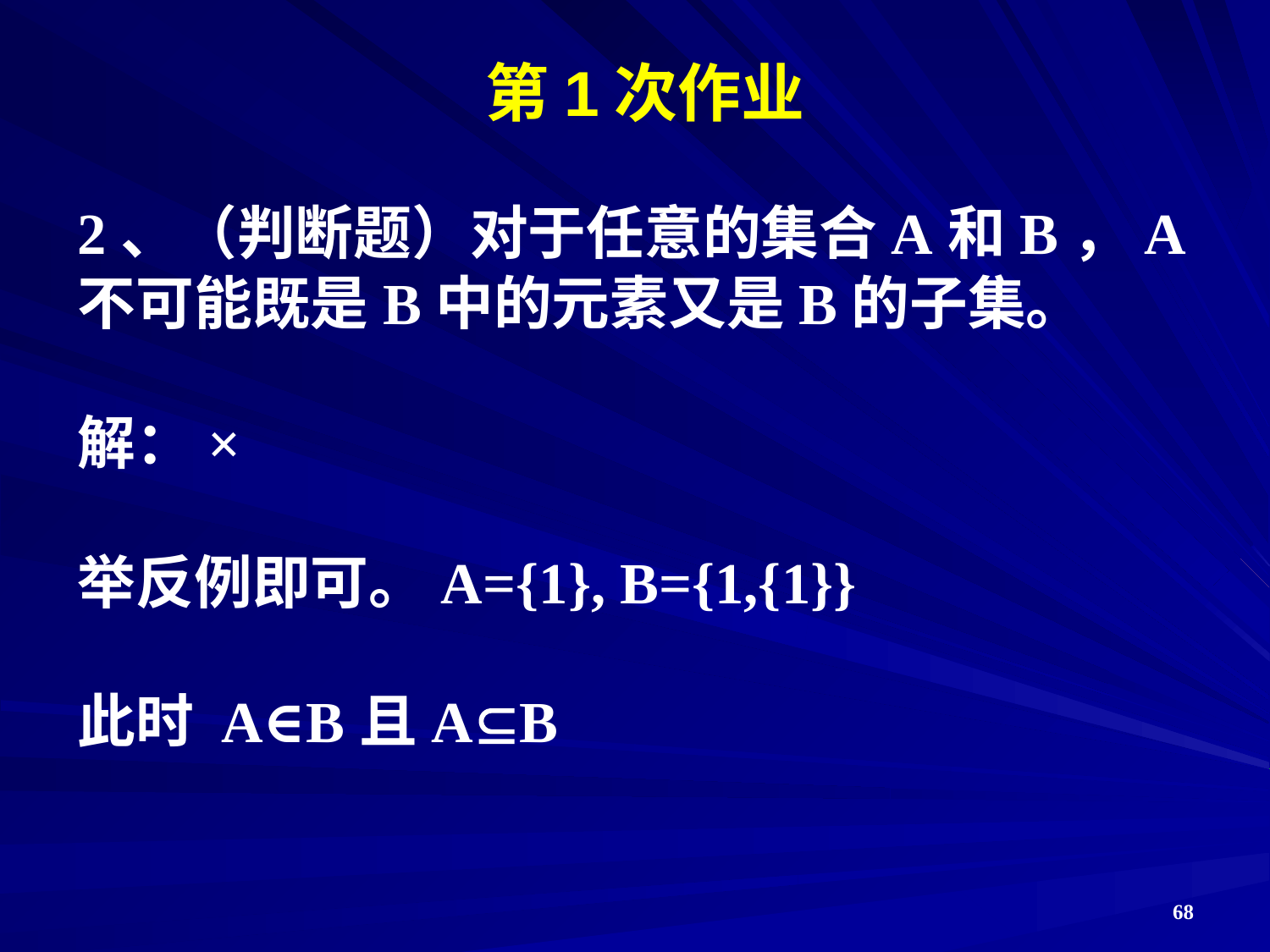

第1次作业

2、（判断题）对于任意的集合A和B，A不可能既是B中的元素又是B的子集。

解：×

举反例即可。A={1}, B={1,{1}}

此时 A∈B且A⊆B

68